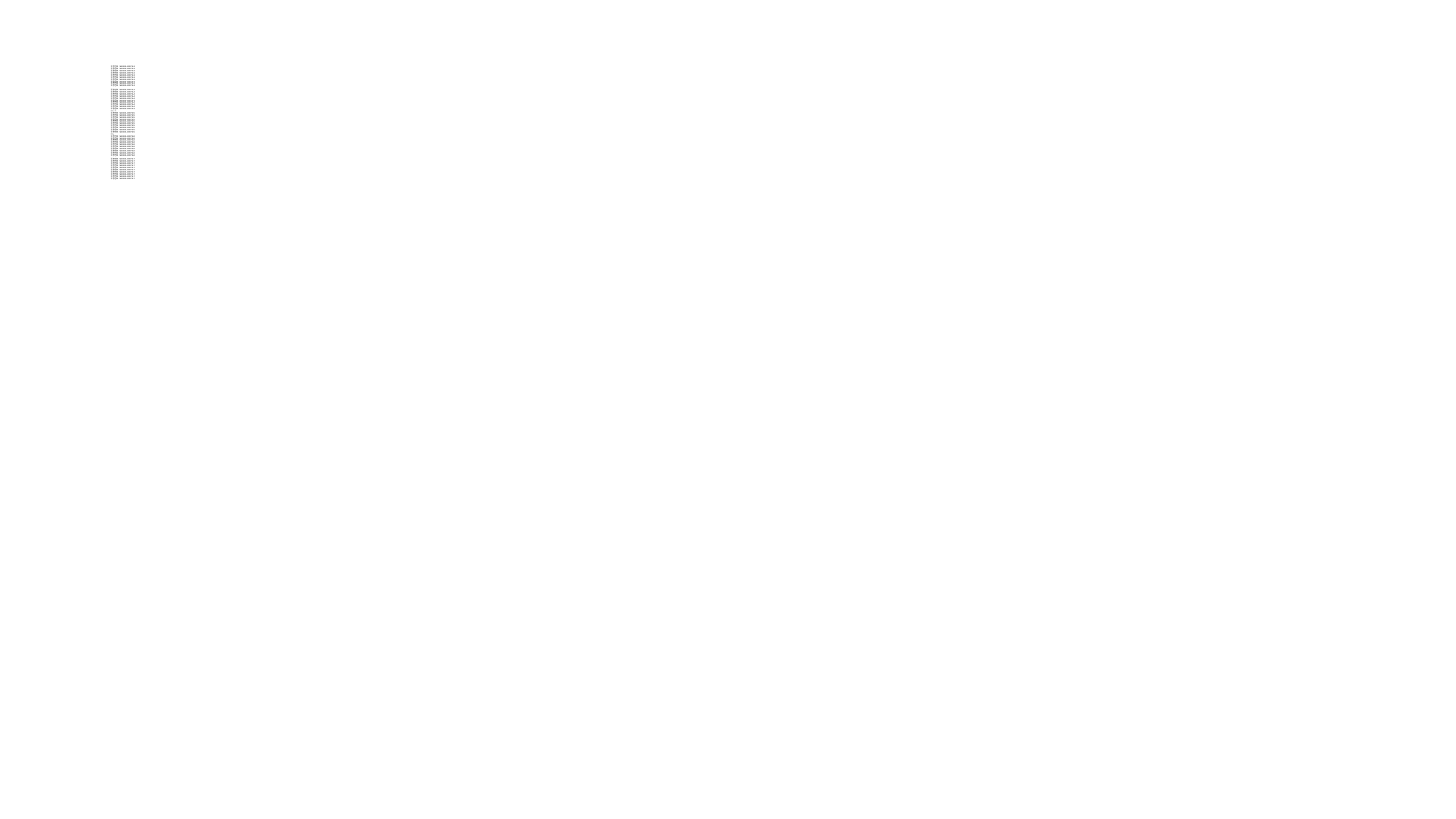

# 주민번호 : 910101-2057113 주민번호 : 910101-2057113 주민번호 : 910101-2057113 주민번호 : 910101-2057113 주민번호 : 910101-2057113 주민번호 : 910101-2057113 주민번호 : 910101-2057113 주민번호 : 910101-2057113 주민번호 : 910101-2057113 주민번호 : 910101-2057113 주민번호 : 910101-2057114 주민번호 : 910101-2057114 주민번호 : 910101-2057114 주민번호 : 910101-2057114 주민번호 : 910101-2057114 주민번호 : 910101-2057114 주민번호 : 910101-2057114 주민번호 : 910101-2057114 주민번호 : 910101-2057114 주민번호 : 910101-2057114 ㅁㄴㅇ 주민번호 : 910101-2057115 주민번호 : 910101-2057115 주민번호 : 910101-2057115 주민번호 : 910101-2057115 주민번호 : 910101-2057115 주민번호 : 910101-2057115 주민번호 : 910101-2057115 주민번호 : 910101-2057115 주민번호 : 910101-2057115 주민번호 : 910101-2057115 ㅁㄴ 주민번호 : 910101-2057116 주민번호 : 910101-2057116 주민번호 : 910101-2057116 주민번호 : 910101-2057116 주민번호 : 910101-2057116 주민번호 : 910101-2057116 주민번호 : 910101-2057116 주민번호 : 910101-2057116 주민번호 : 910101-2057116 주민번호 : 910101-2057116 주민번호 : 910101-2057117 주민번호 : 910101-2057117 주민번호 : 910101-2057117 주민번호 : 910101-2057117 주민번호 : 910101-2057117 주민번호 : 910101-2057117 주민번호 : 910101-2057117 주민번호 : 910101-2057117 주민번호 : 910101-2057117 주민번호 : 910101-2057117